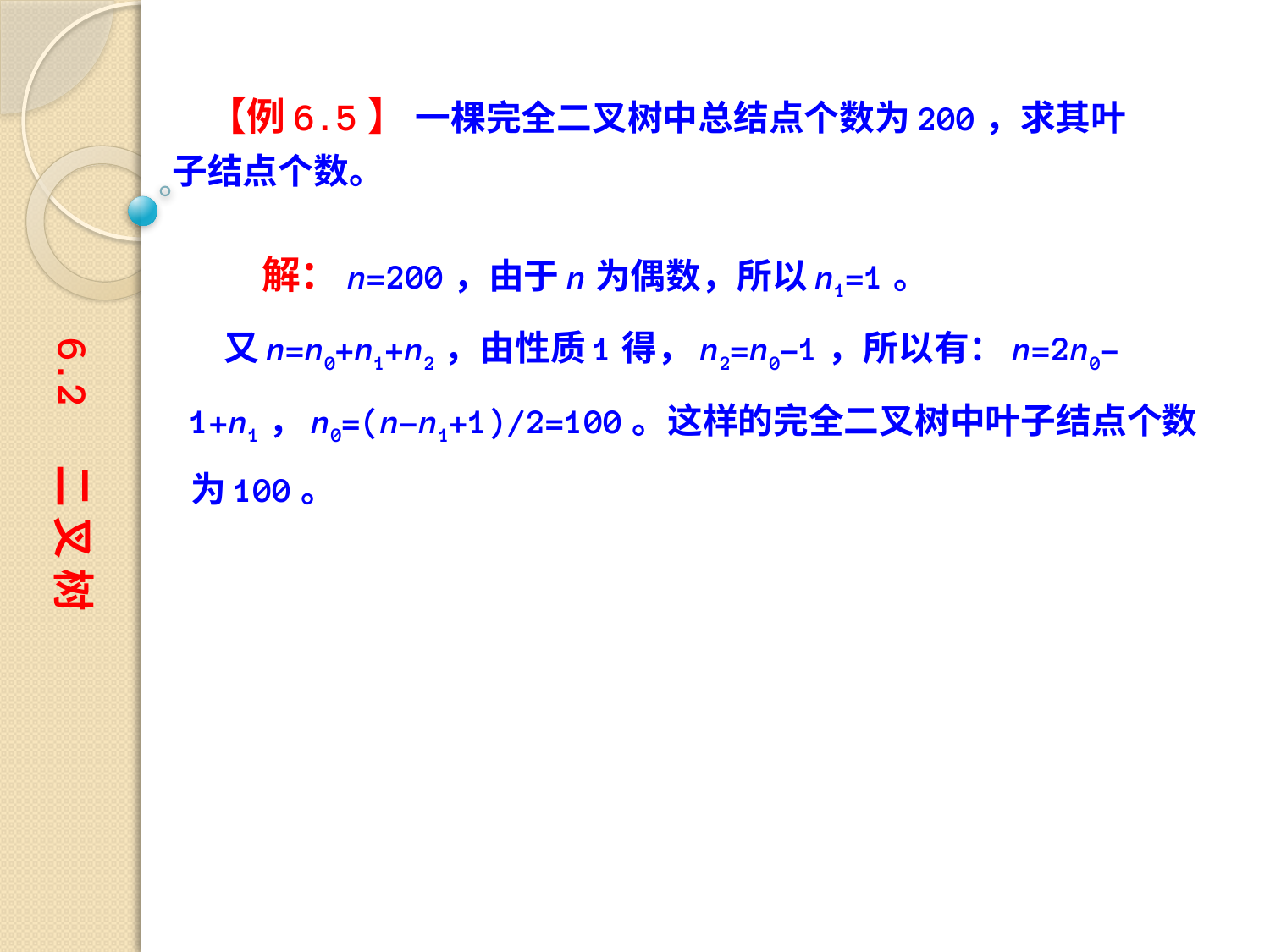

【例6.5】 一棵完全二叉树中总结点个数为200，求其叶子结点个数。
　　解：n=200，由于n为偶数，所以n1=1。
   又n=n0+n1+n2，由性质1得，n2=n0-1，所以有：n=2n0-1+n1，n0=(n-n1+1)/2=100。这样的完全二叉树中叶子结点个数为100。
6.2  二 叉 树